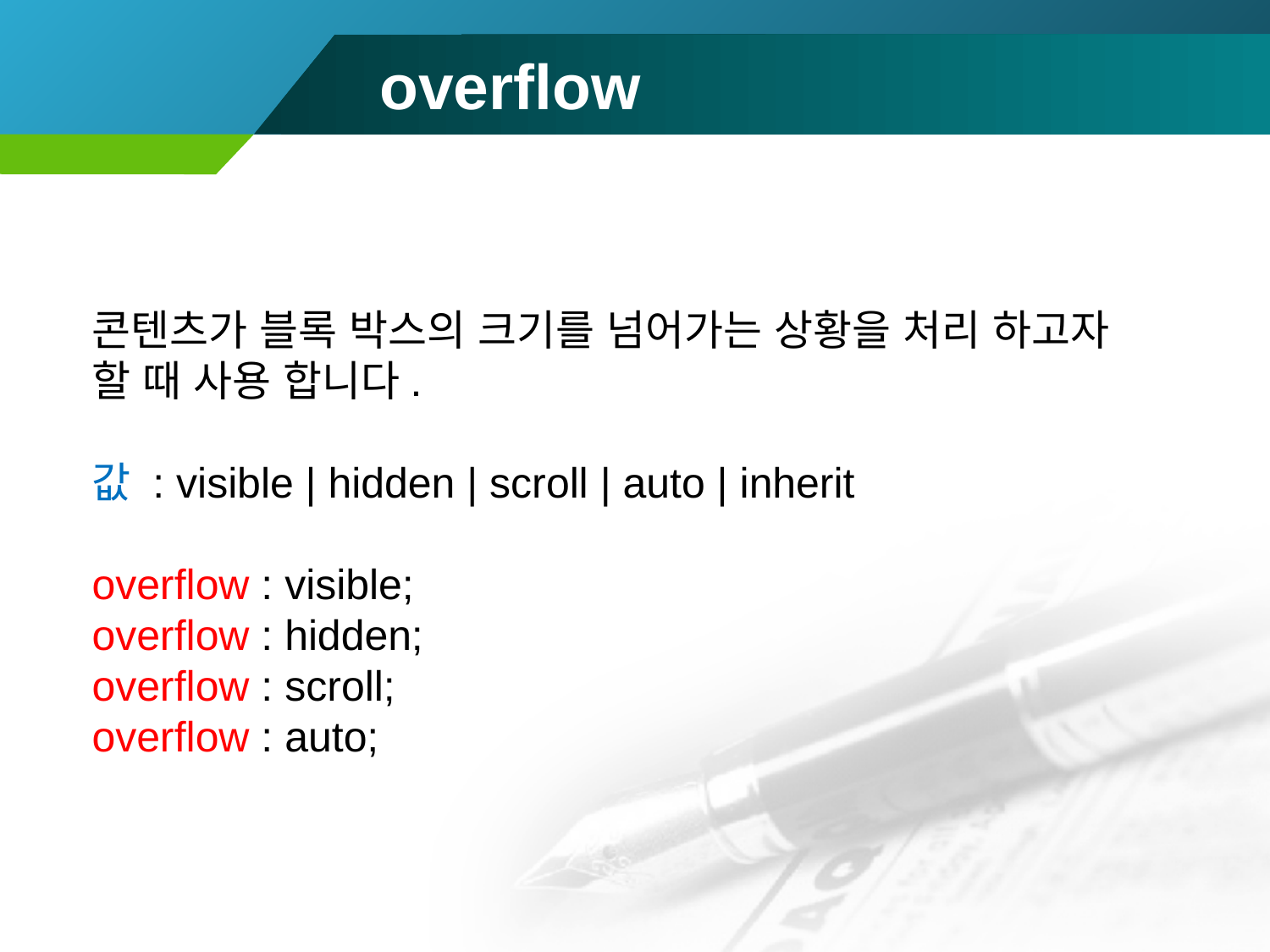

# overflow
콘텐츠가 블록 박스의 크기를 넘어가는 상황을 처리 하고자 할 때 사용 합니다.

값 : visible | hidden | scroll | auto | inherit

overflow : visible;
overflow : hidden;
overflow : scroll;
overflow : auto;